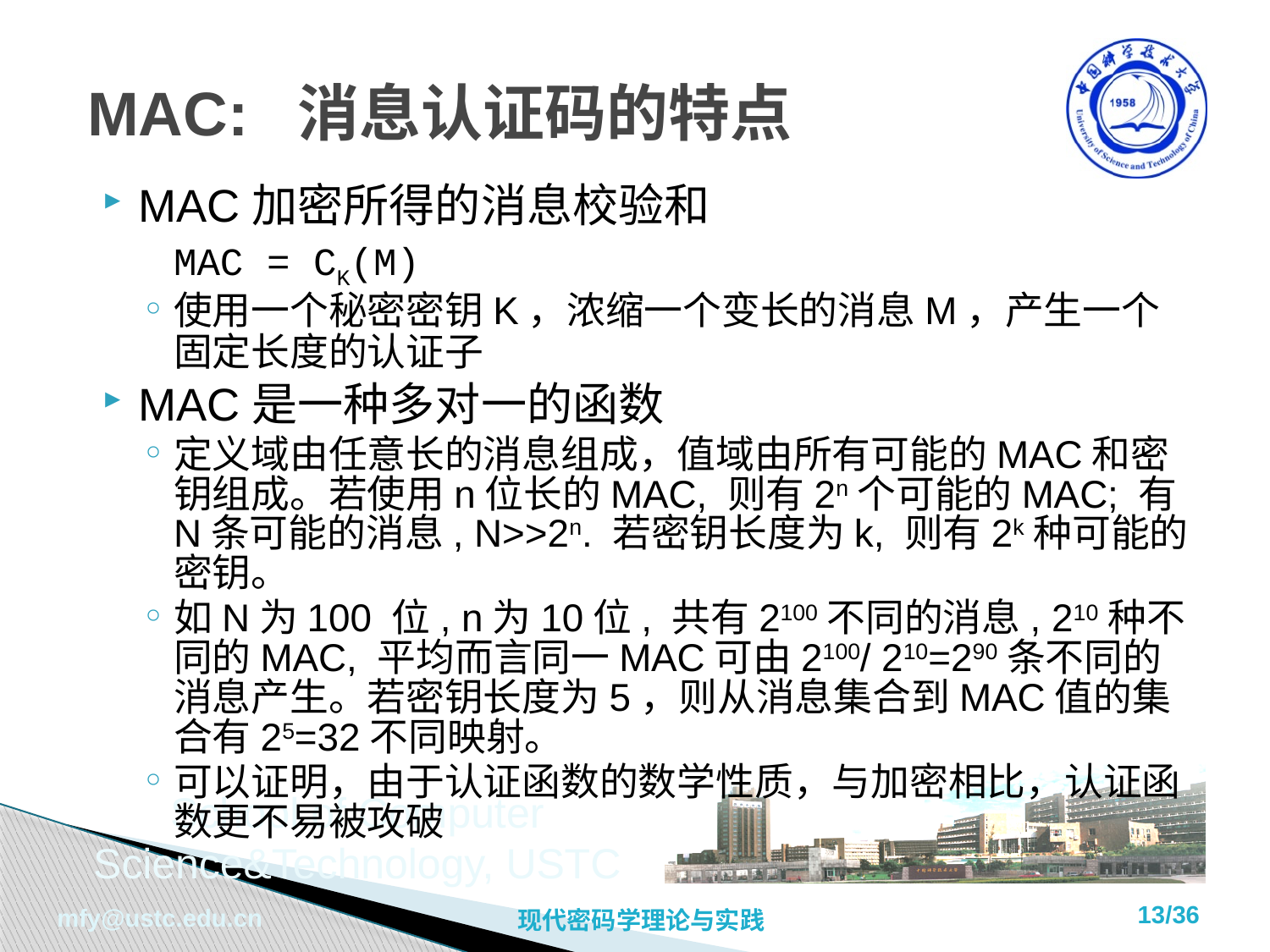

# MAC:  消息认证码的特点
MAC加密所得的消息校验和
	MAC = CK(M)
使用一个秘密密钥K，浓缩一个变长的消息M，产生一个固定长度的认证子
MAC是一种多对一的函数
定义域由任意长的消息组成，值域由所有可能的MAC和密钥组成。若使用n位长的MAC, 则有2n个可能的MAC; 有N条可能的消息, N>>2n. 若密钥长度为k, 则有2k种可能的密钥。
如N为100 位, n为10位, 共有2100不同的消息, 210种不同的MAC, 平均而言同一MAC可由2100/ 210=290条不同的消息产生。若密钥长度为5，则从消息集合到MAC值的集合有25=32不同映射。
可以证明，由于认证函数的数学性质，与加密相比，认证函数更不易被攻破